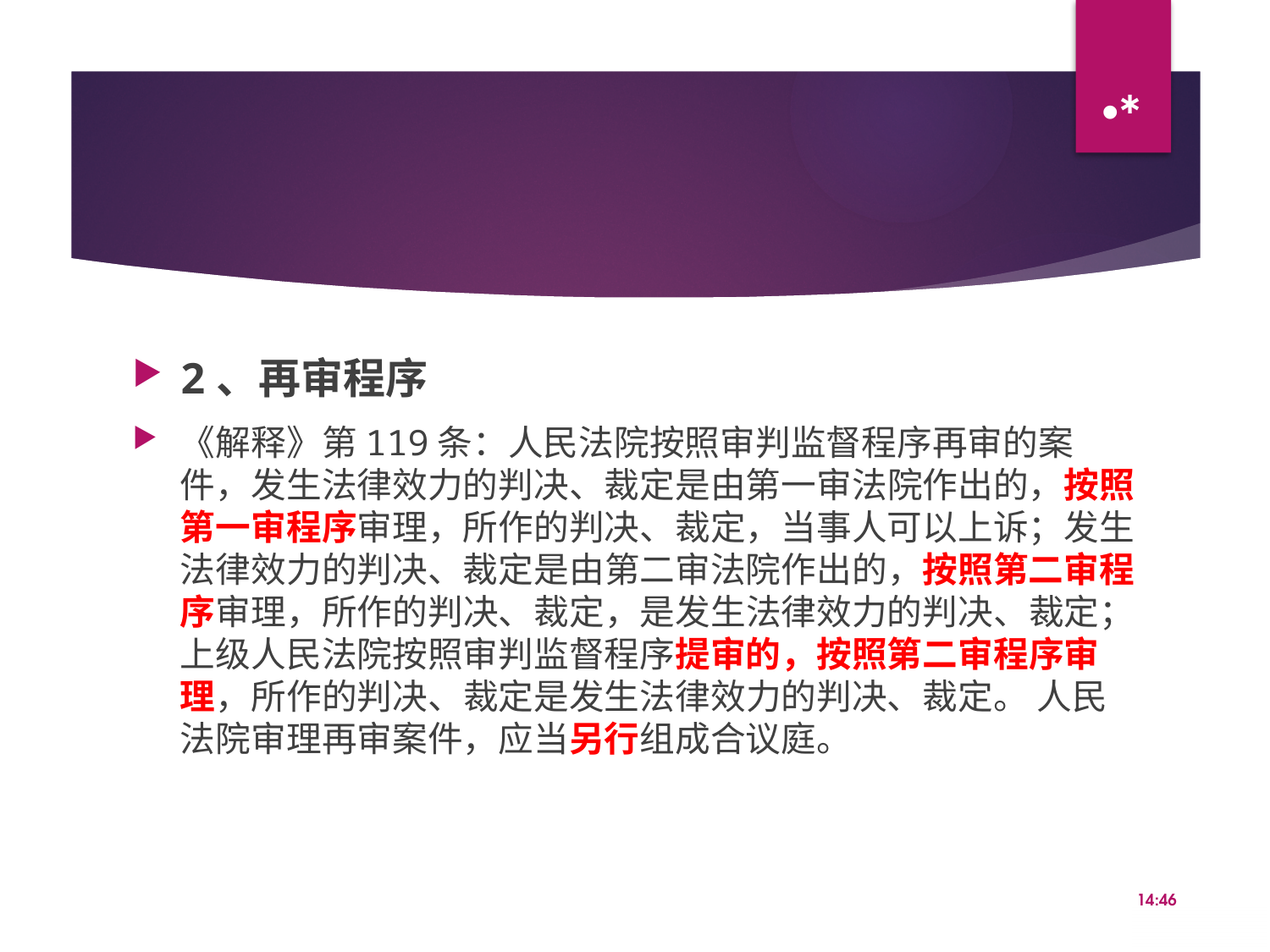

*
#
2、再审程序
《解释》第119条：人民法院按照审判监督程序再审的案件，发生法律效力的判决、裁定是由第一审法院作出的，按照第一审程序审理，所作的判决、裁定，当事人可以上诉；发生法律效力的判决、裁定是由第二审法院作出的，按照第二审程序审理，所作的判决、裁定，是发生法律效力的判决、裁定；上级人民法院按照审判监督程序提审的，按照第二审程序审理，所作的判决、裁定是发生法律效力的判决、裁定。 人民法院审理再审案件，应当另行组成合议庭。

14:46